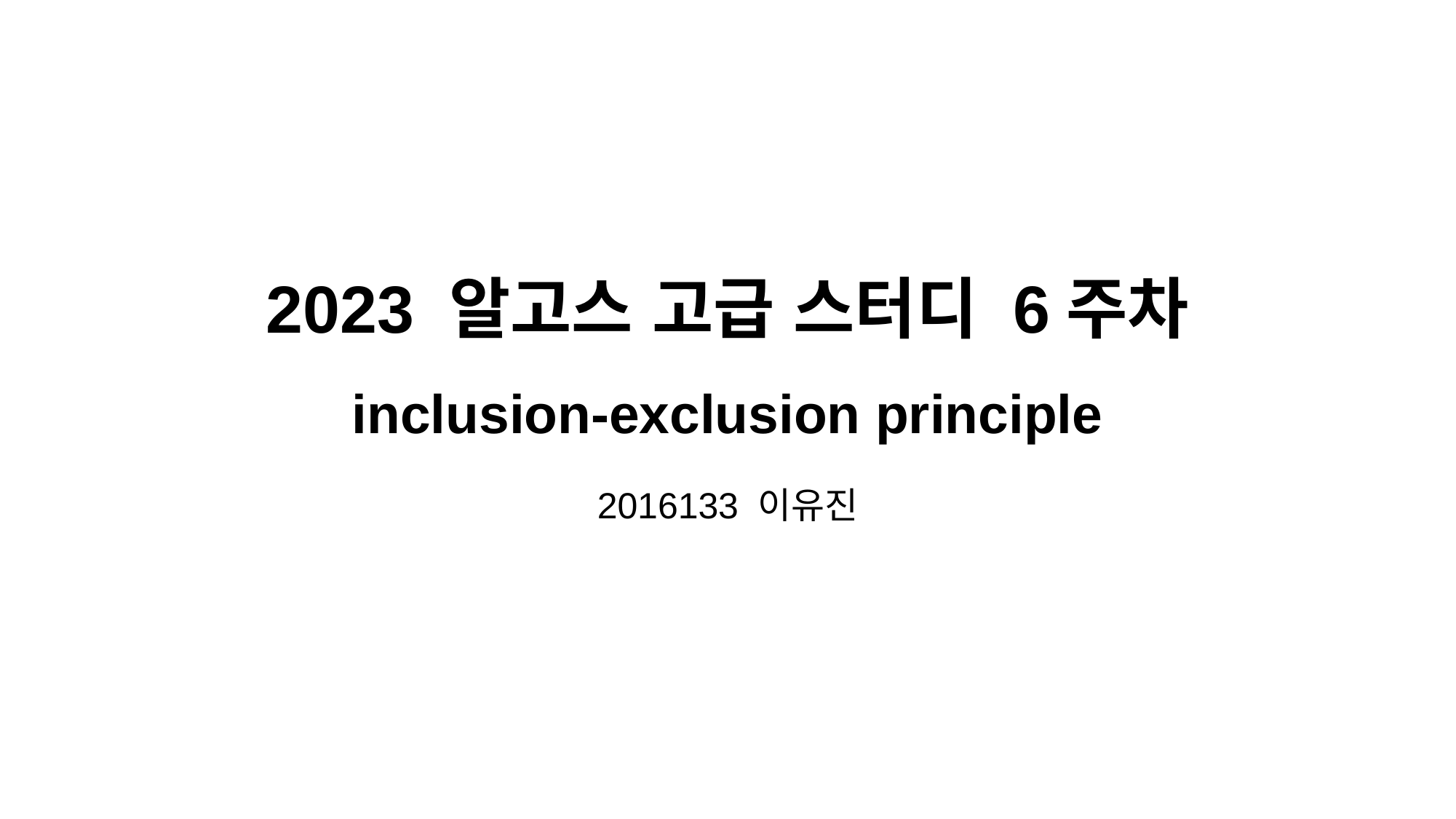

# 2023 알고스 고급 스터디 6주차 inclusion-exclusion principle
2016133 이유진